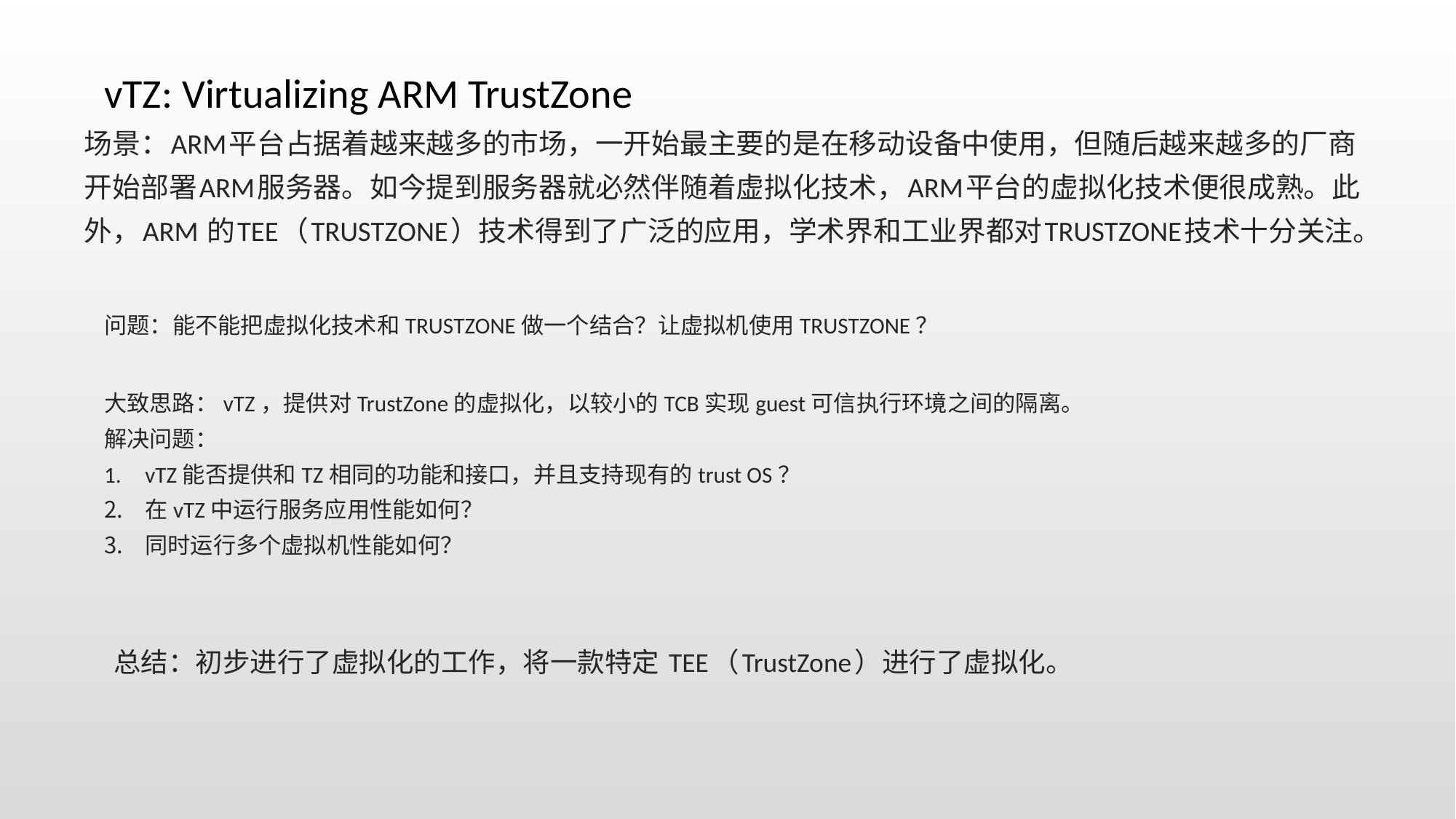

vTZ: Virtualizing ARM TrustZone
场景：ARM平台占据着越来越多的市场，一开始最主要的是在移动设备中使用，但随后越来越多的厂商开始部署ARM服务器。如今提到服务器就必然伴随着虚拟化技术，ARM平台的虚拟化技术便很成熟。此外，ARM 的TEE（TRUSTZONE）技术得到了广泛的应用，学术界和工业界都对TRUSTZONE技术十分关注。
问题：能不能把虚拟化技术和TRUSTZONE做一个结合？让虚拟机使用TRUSTZONE？

大致思路：vTZ，提供对TrustZone的虚拟化，以较小的TCB实现guest可信执行环境之间的隔离。
解决问题：
vTZ能否提供和TZ相同的功能和接口，并且支持现有的trust OS？
在vTZ中运行服务应用性能如何？
同时运行多个虚拟机性能如何？
总结：初步进行了虚拟化的工作，将一款特定 TEE（TrustZone）进行了虚拟化。